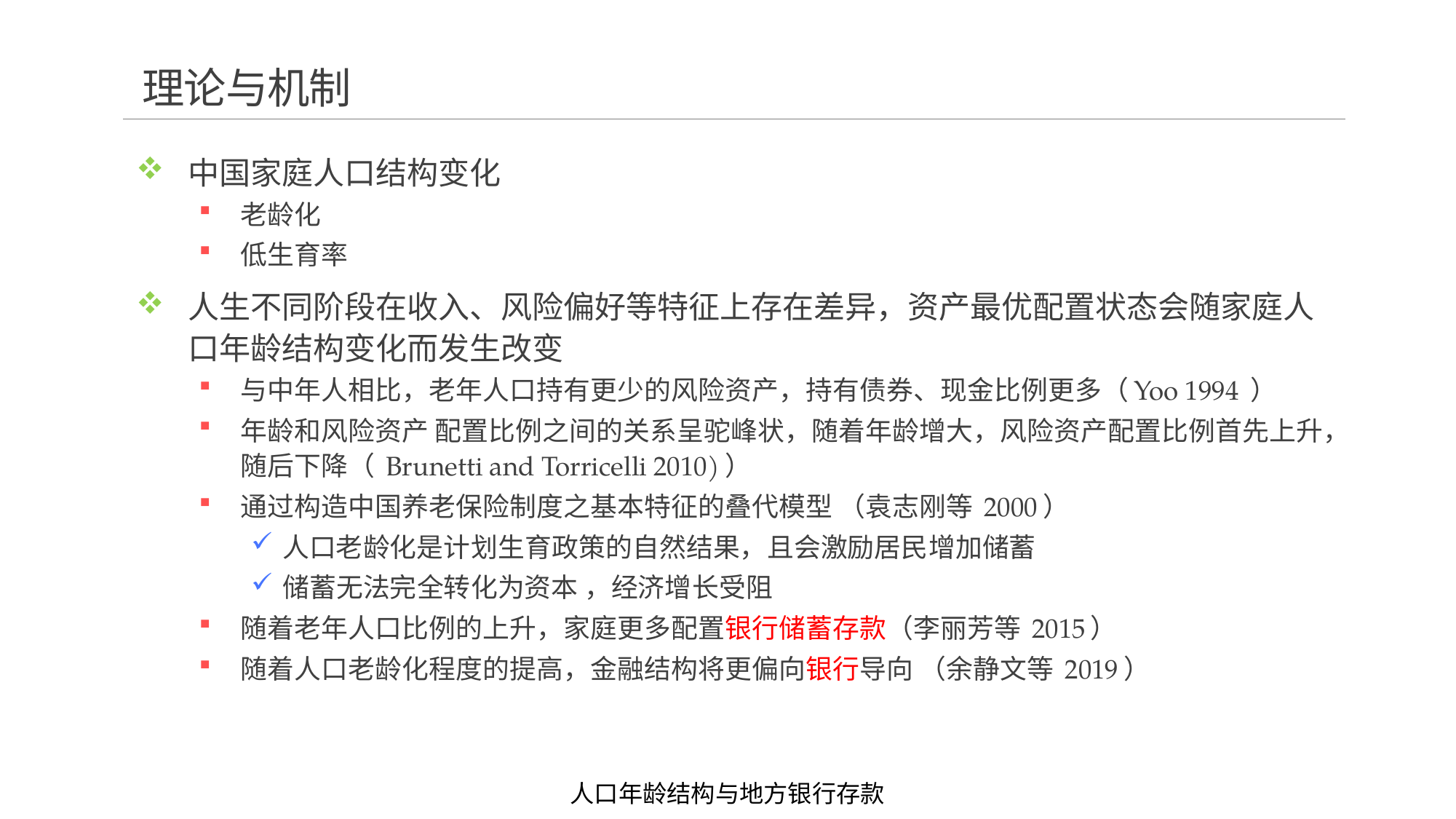

# 理论与机制
中国家庭人口结构变化
老龄化
低生育率
人生不同阶段在收入、风险偏好等特征上存在差异，资产最优配置状态会随家庭人口年龄结构变化而发生改变
与中年人相比，老年人口持有更少的风险资产，持有债券、现金比例更多（Yoo 1994 ）
年龄和风险资产 配置比例之间的关系呈驼峰状，随着年龄增大，风险资产配置比例首先上升，随后下降（ Brunetti and Torricelli 2010)）
通过构造中国养老保险制度之基本特征的叠代模型 （袁志刚等 2000）
人口老龄化是计划生育政策的自然结果，且会激励居民增加储蓄
储蓄无法完全转化为资本 ，经济增长受阻
随着老年人口比例的上升，家庭更多配置银行储蓄存款（李丽芳等 2015）
随着人口老龄化程度的提高，金融结构将更偏向银行导向 （余静文等 2019）

人口年龄结构与地方银行存款